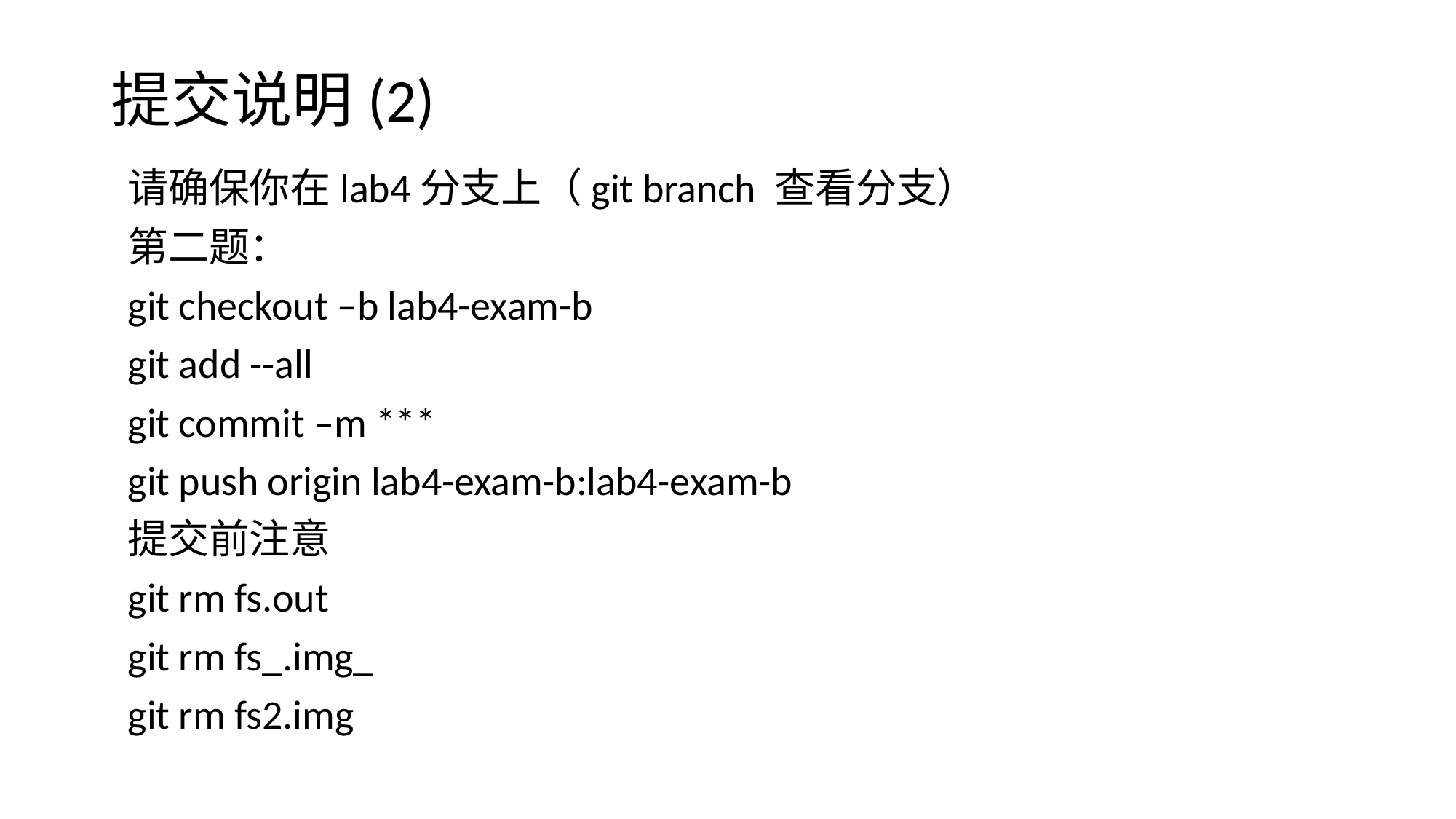

# 提交说明(2)
请确保你在lab4分支上（git branch 查看分支）
第二题：
git checkout –b lab4-exam-b
git add --all
git commit –m ***
git push origin lab4-exam-b:lab4-exam-b
提交前注意
git rm fs.out
git rm fs_.img_
git rm fs2.img